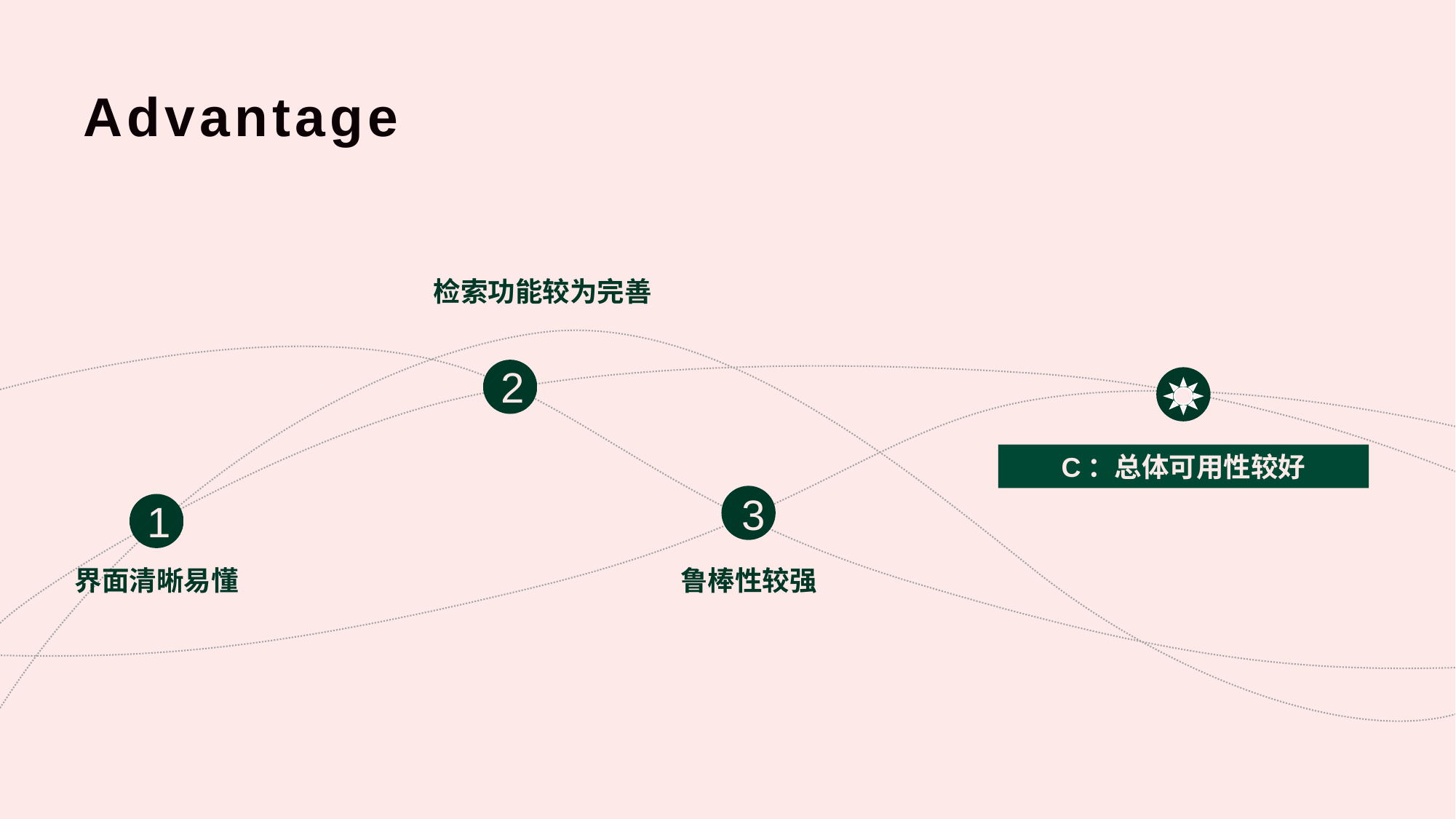

# Advantage
检索功能较为完善

2

C：总体可用性较好
3

1

鲁棒性较强
界面清晰易懂